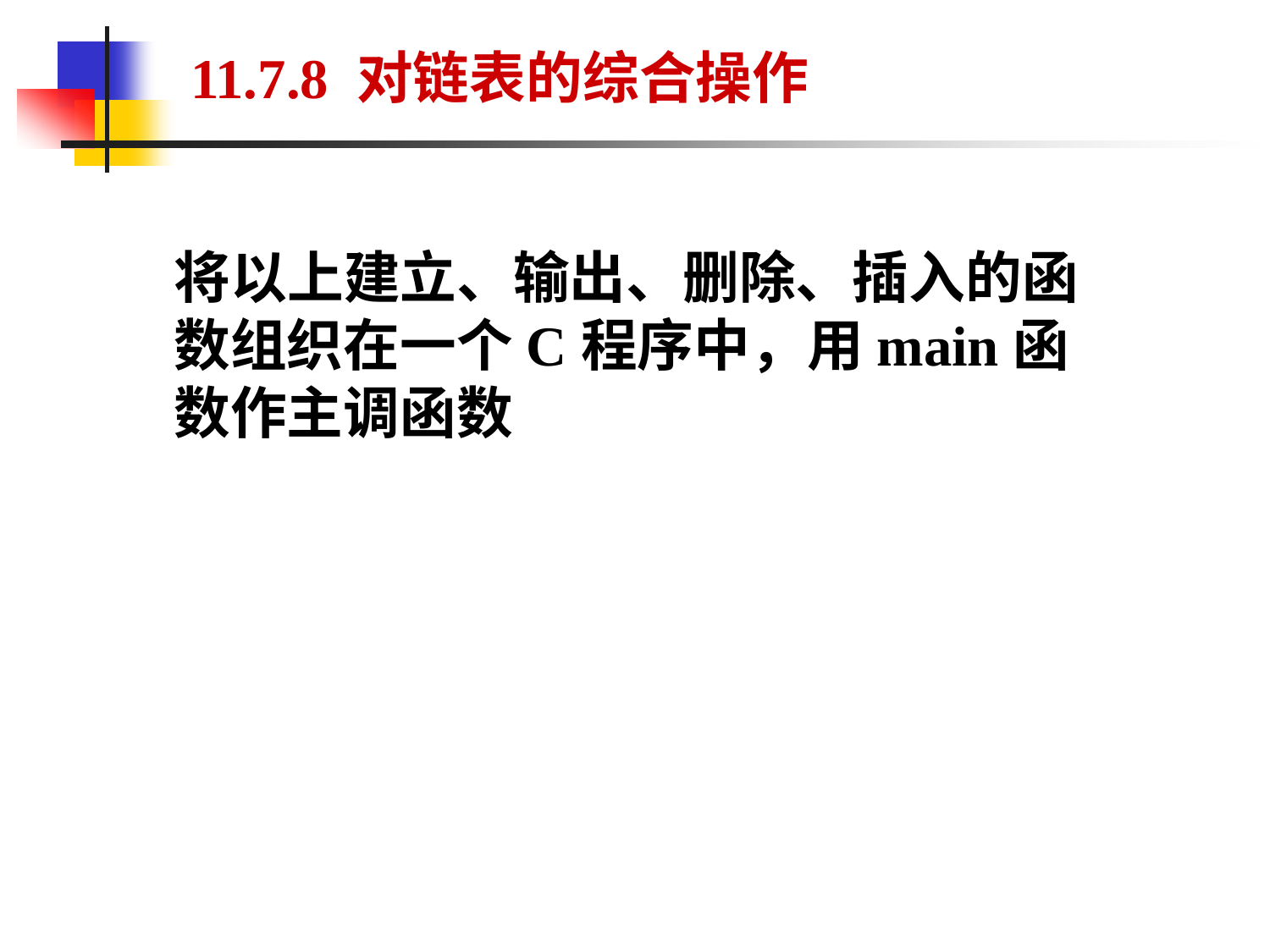

11.7.8 对链表的综合操作
        将以上建立、输出、删除、插入的函数组织在一个C程序中，用main函数作主调函数